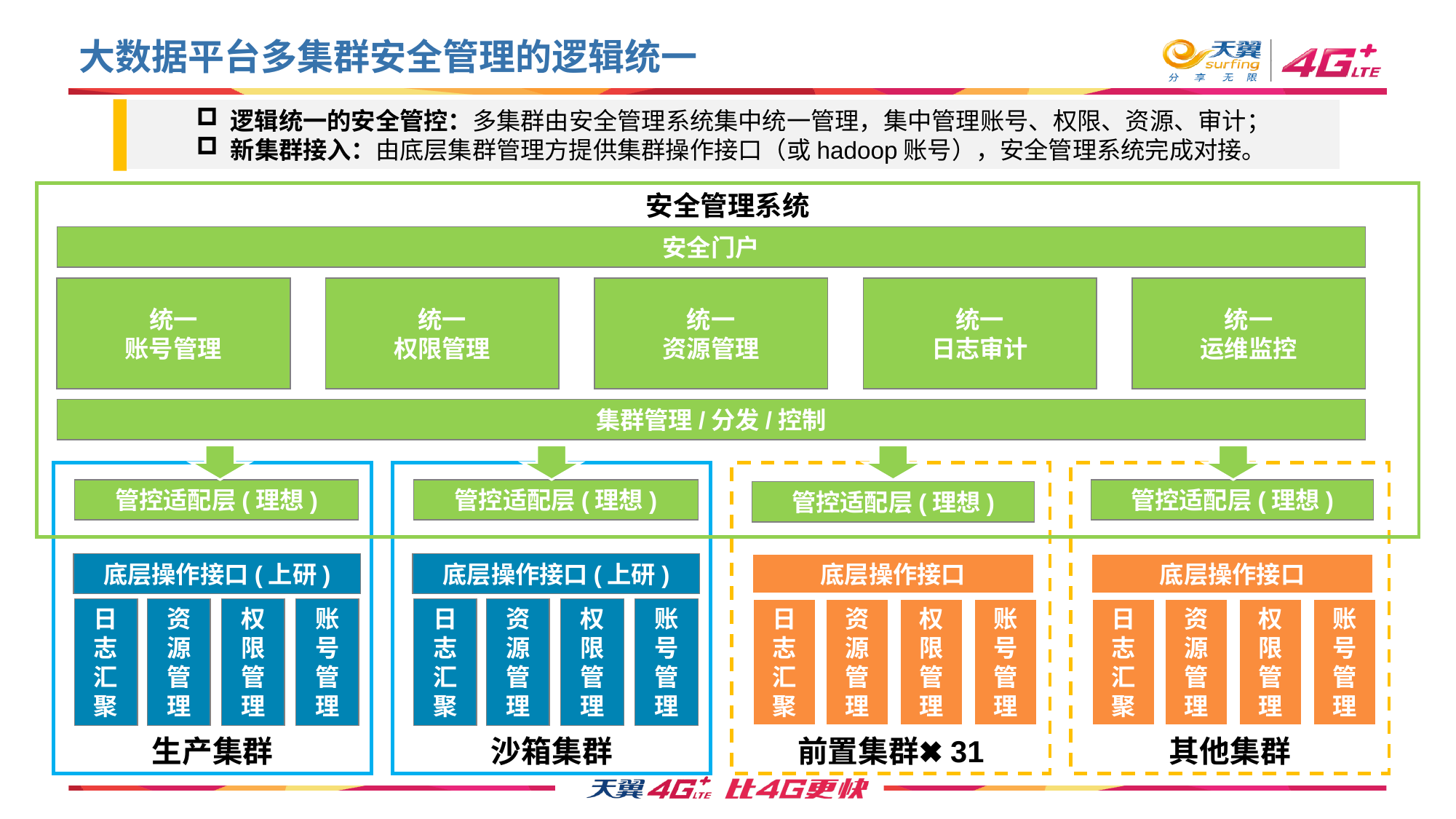

大数据平台多集群安全管理的逻辑统一
逻辑统一的安全管控：多集群由安全管理系统集中统一管理，集中管理账号、权限、资源、审计；
新集群接入：由底层集群管理方提供集群操作接口（或hadoop账号），安全管理系统完成对接。

安全管理系统
安全门户
统一
账号管理
统一
权限管理
统一
资源管理
统一
日志审计
统一
运维监控
集群管理/分发/控制

生产集群
沙箱集群
前置集群✖31
其他集群
管控适配层(理想)
管控适配层(理想)
管控适配层(理想)
管控适配层(理想)
底层操作接口(上研)
底层操作接口(上研)
底层操作接口
底层操作接口
日志汇聚
资源管理
权限管理
账号管理
日志汇聚
资源管理
权限管理
账号管理
日志汇聚
资源管理
权限管理
账号管理
日志汇聚
资源管理
权限管理
账号管理